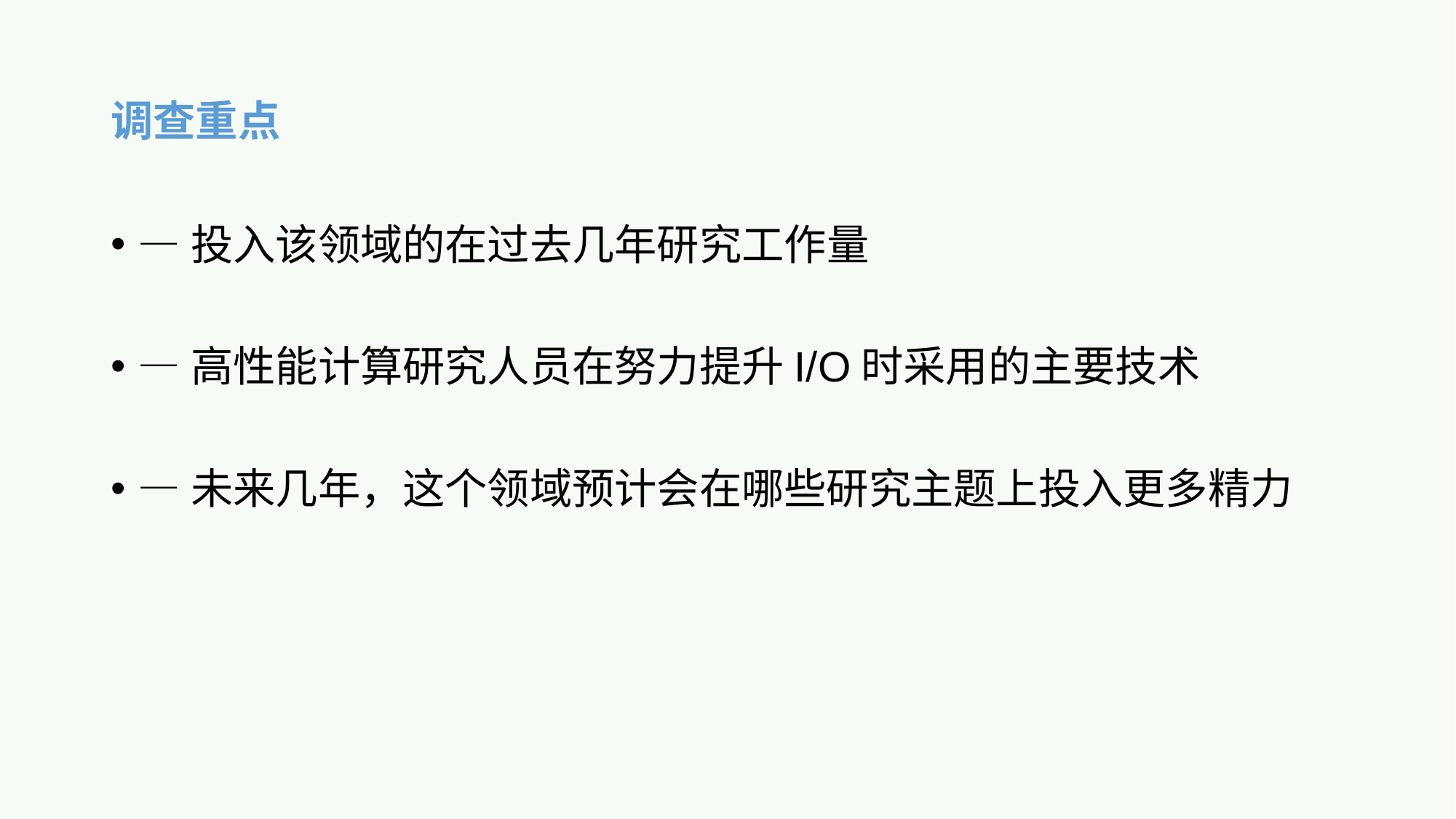

# 调查重点
—投入该领域的在过去几年研究工作量

—高性能计算研究人员在努力提升I/O时采用的主要技术

—未来几年，这个领域预计会在哪些研究主题上投入更多精力